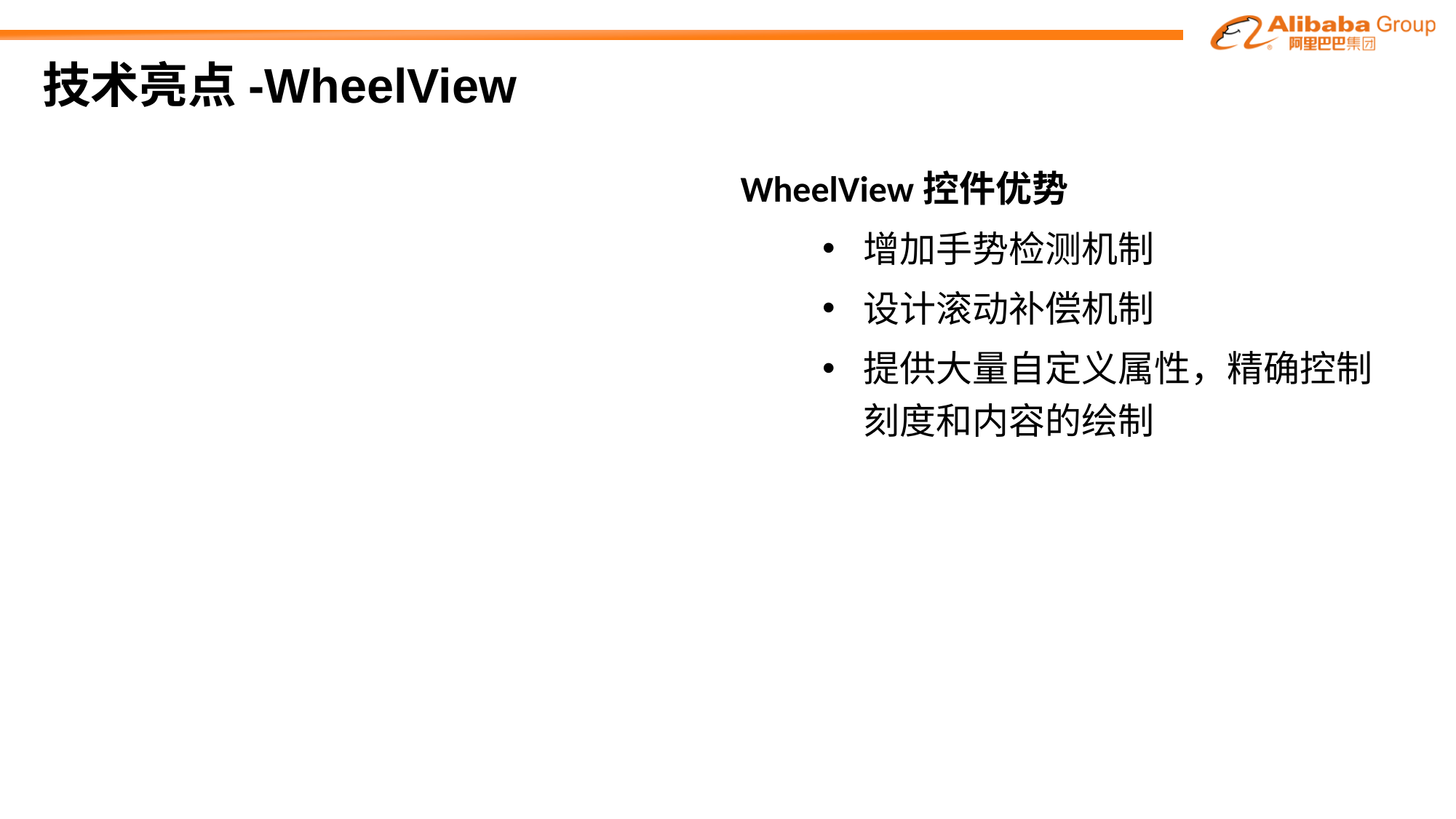

# 技术亮点-WheelView

WheelView控件优势
增加手势检测机制
设计滚动补偿机制
提供大量自定义属性，精确控制刻度和内容的绘制